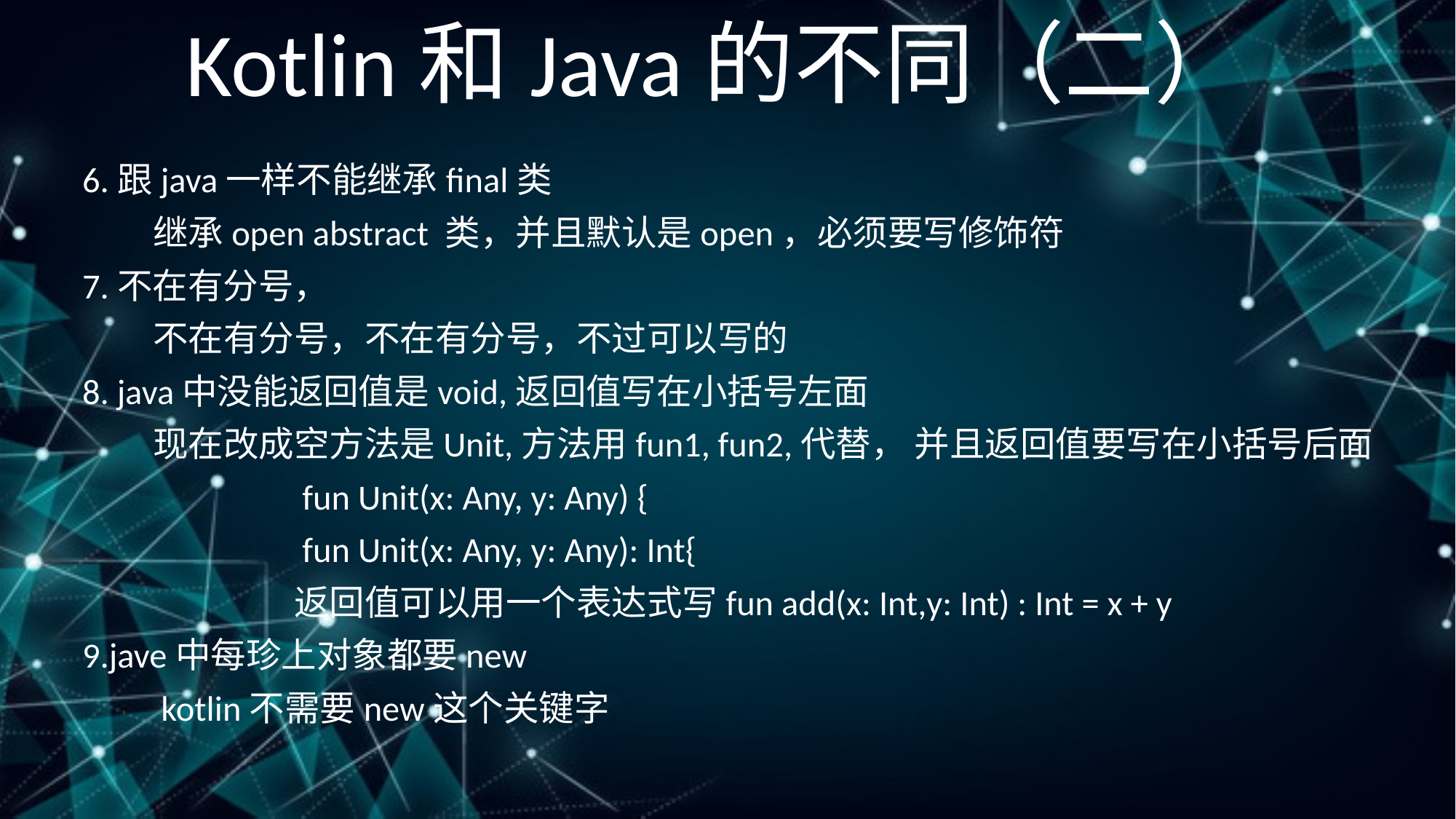

# Kotlin和Java的不同（二）
6.跟java一样不能继承final类
　　继承open abstract 类，并且默认是open，必须要写修饰符
7.不在有分号，
　　不在有分号，不在有分号，不过可以写的
8. java中没能返回值是void,返回值写在小括号左面
　　现在改成空方法是Unit,方法用fun1, fun2,代替， 并且返回值要写在小括号后面
　　　　　　fun Unit(x: Any, y: Any) {
　　　　　　fun Unit(x: Any, y: Any): Int{
　　　　　　返回值可以用一个表达式写fun add(x: Int,y: Int) : Int = x + y
9.jave中每珍上对象都要new
　　kotlin不需要new这个关键字